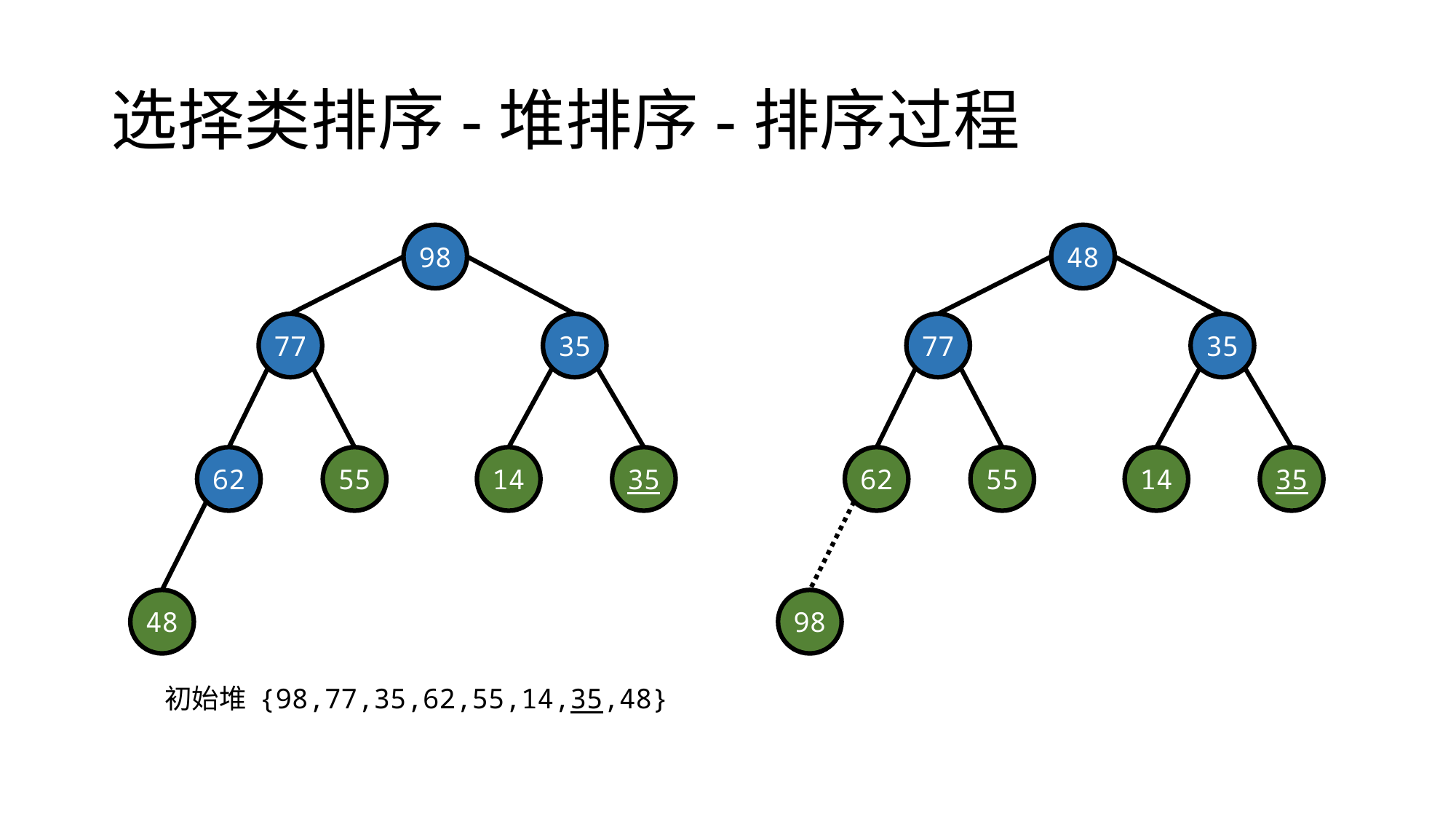

# 选择类排序-堆排序-排序过程
98
48
77
35
77
35
62
55
14
35
62
55
14
35
48
98
初始堆 {98,77,35,62,55,14,35,48}